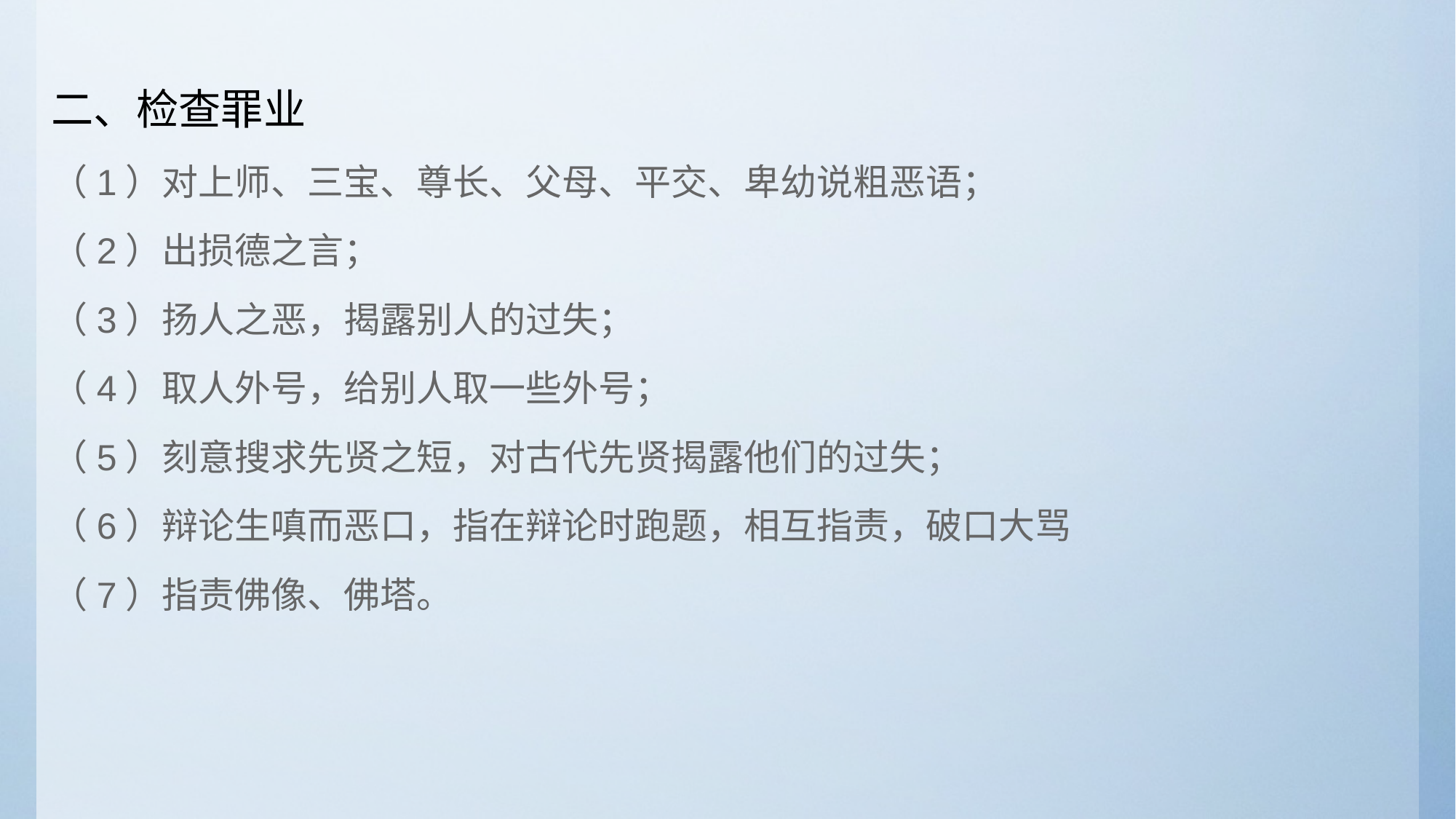

二、检查罪业
（1）对上师、三宝、尊长、父母、平交、卑幼说粗恶语；
（2）出损德之言；
（3）扬人之恶，揭露别人的过失；
（4）取人外号，给别人取一些外号；
（5）刻意搜求先贤之短，对古代先贤揭露他们的过失；
（6）辩论生嗔而恶口，指在辩论时跑题，相互指责，破口大骂
（7）指责佛像、佛塔。